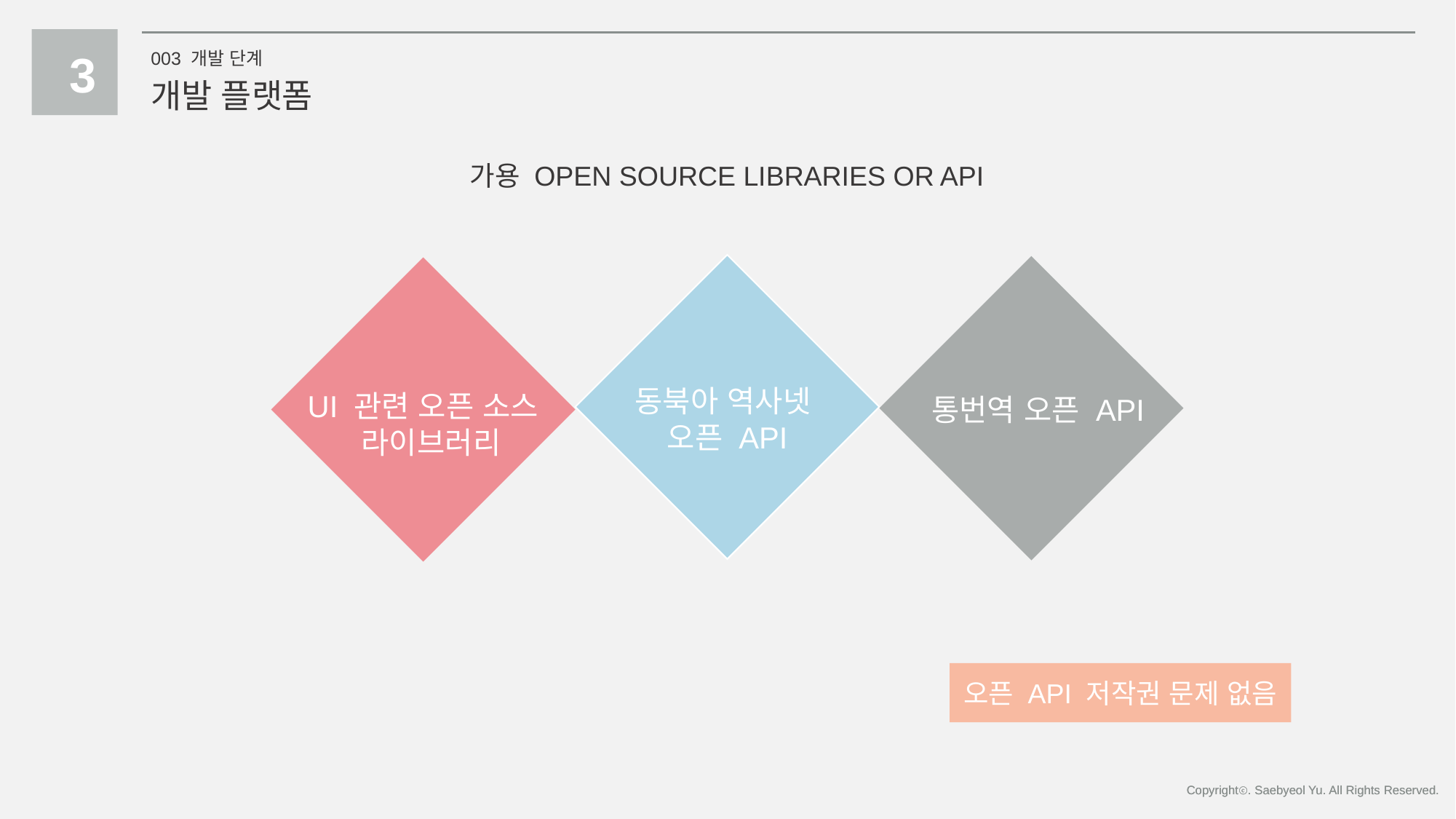

3
003 개발 단계
개발 플랫폼
가용 OPEN SOURCE LIBRARIES OR API

동북아 역사넷
오픈 API
UI 관련 오픈 소스
 라이브러리
통번역 오픈 API
오픈 API 저작권 문제 없음
Copyrightⓒ. Saebyeol Yu. All Rights Reserved.